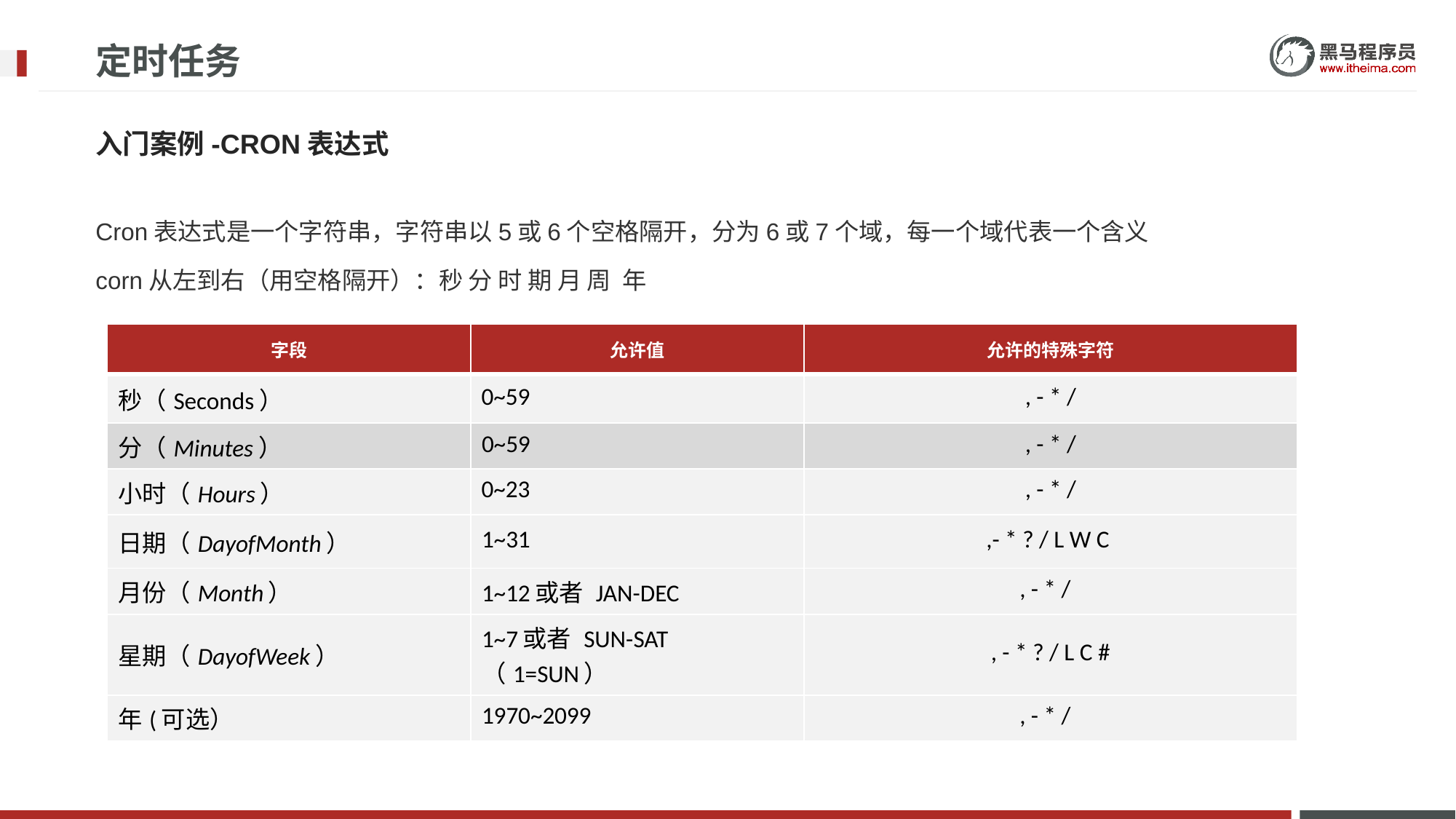

# 定时任务
入门案例-CRON表达式
Cron表达式是一个字符串，字符串以5或6个空格隔开，分为6或7个域，每一个域代表一个含义
corn从左到右（用空格隔开）：秒 分 时 期 月 周  年
| 字段 | 允许值 | 允许的特殊字符 |
| --- | --- | --- |
| 秒（Seconds） | 0~59 | , - \* / |
| 分（Minutes） | 0~59 | , - \* / |
| 小时（Hours） | 0~23 | , - \* / |
| 日期（DayofMonth） | 1~31 | ,- \* ? / L W C |
| 月份（Month） | 1~12或者 JAN-DEC | , - \* / |
| 星期（DayofWeek） | 1~7或者 SUN-SAT （1=SUN） | , - \* ? / L C # |
| 年(可选） | 1970~2099 | , - \* / |